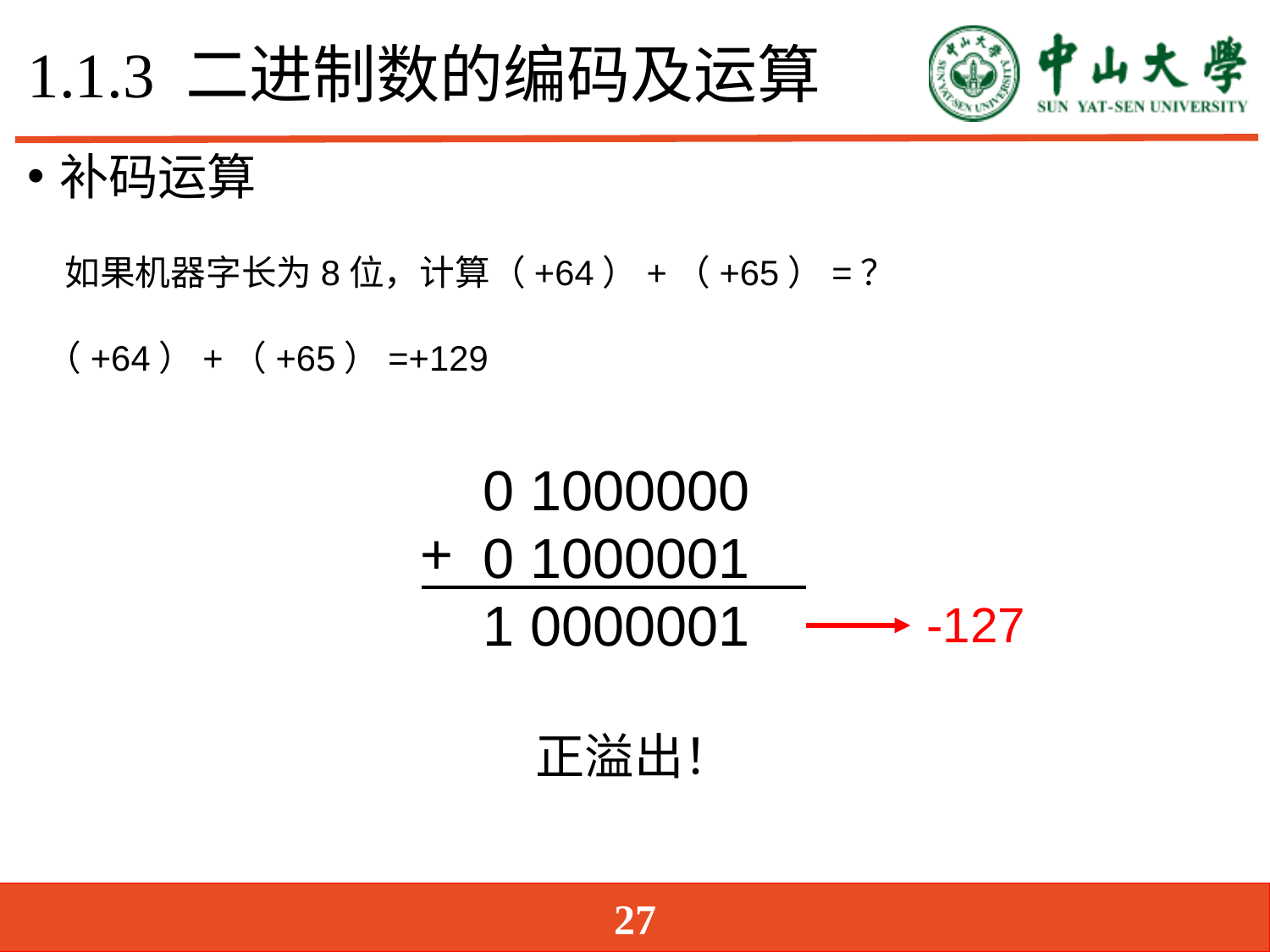

# 1.1.3 二进制数的编码及运算
补码运算
如果机器字长为8位，计算（+64）+（+65）=？
（+64）+（+65）=+129
0 1000000
0 1000001
1 0000001
+
-127
正溢出！
27